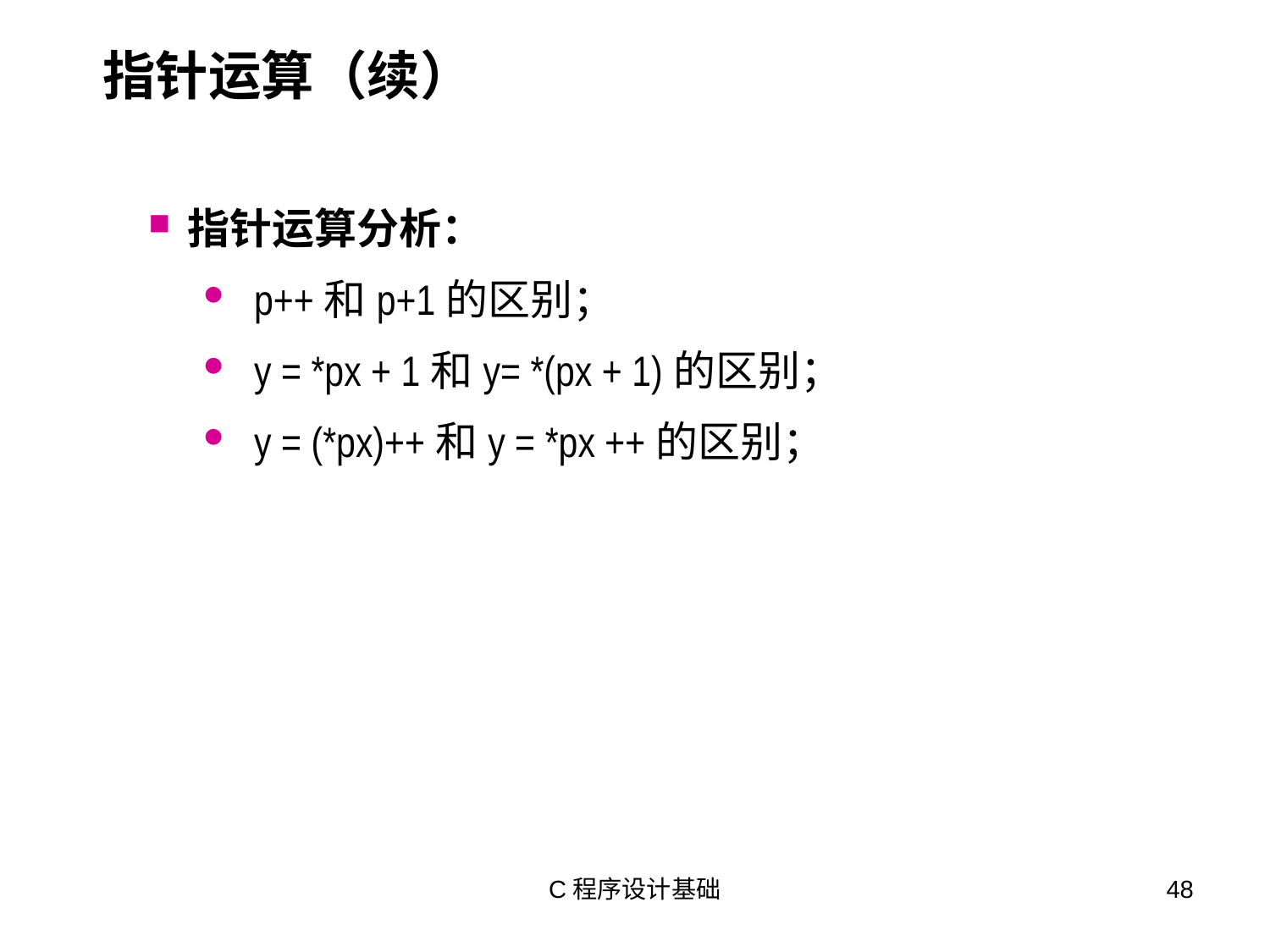

# 指针运算（续）
指针运算分析：
 p++和p+1的区别；
 y = *px + 1和y= *(px + 1)的区别；
 y = (*px)++和y = *px ++的区别；
C程序设计基础
48